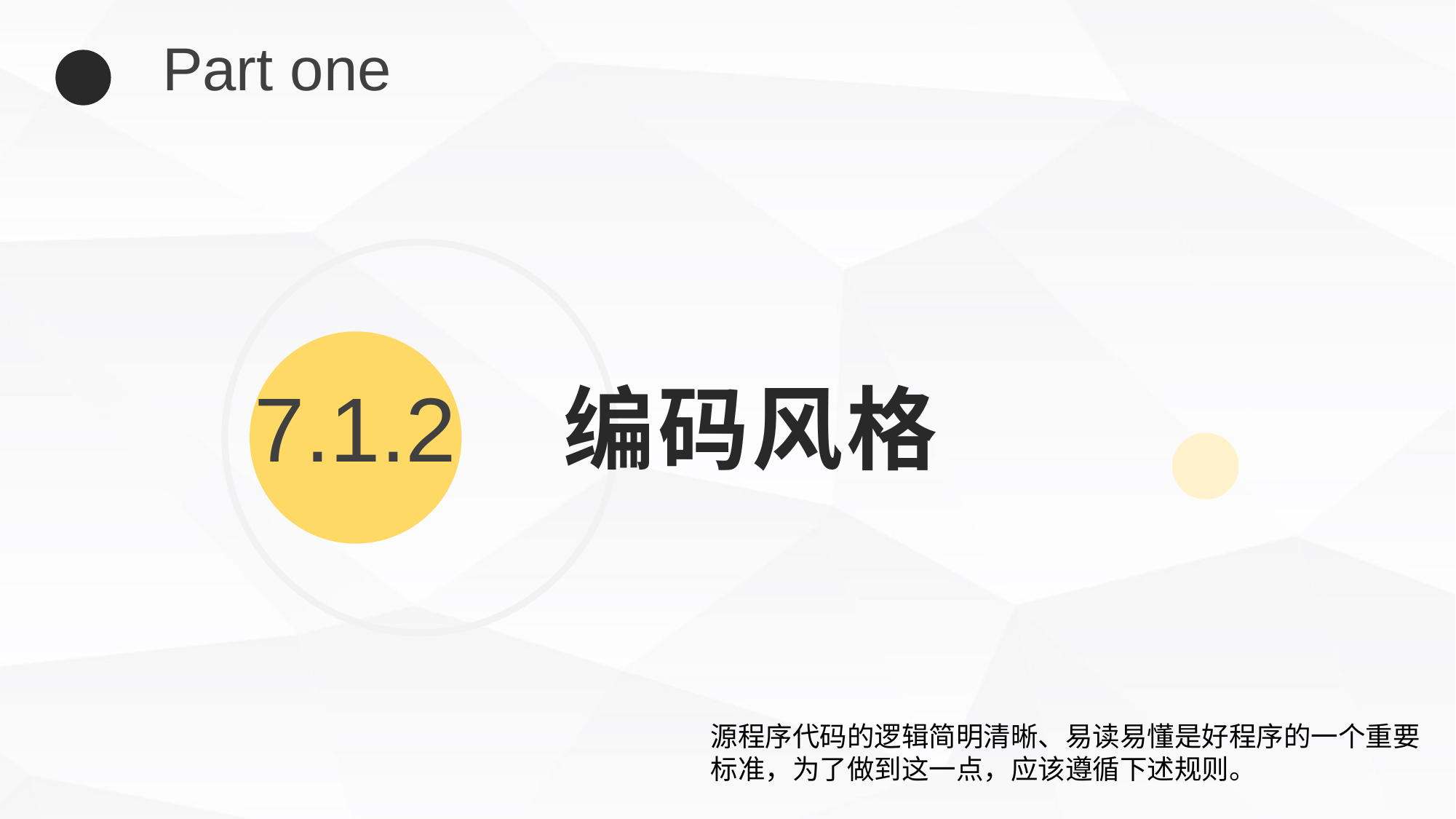

Part one

7.1.2
编码风格

源程序代码的逻辑简明清晰、易读易懂是好程序的一个重要标准，为了做到这一点，应该遵循下述规则。